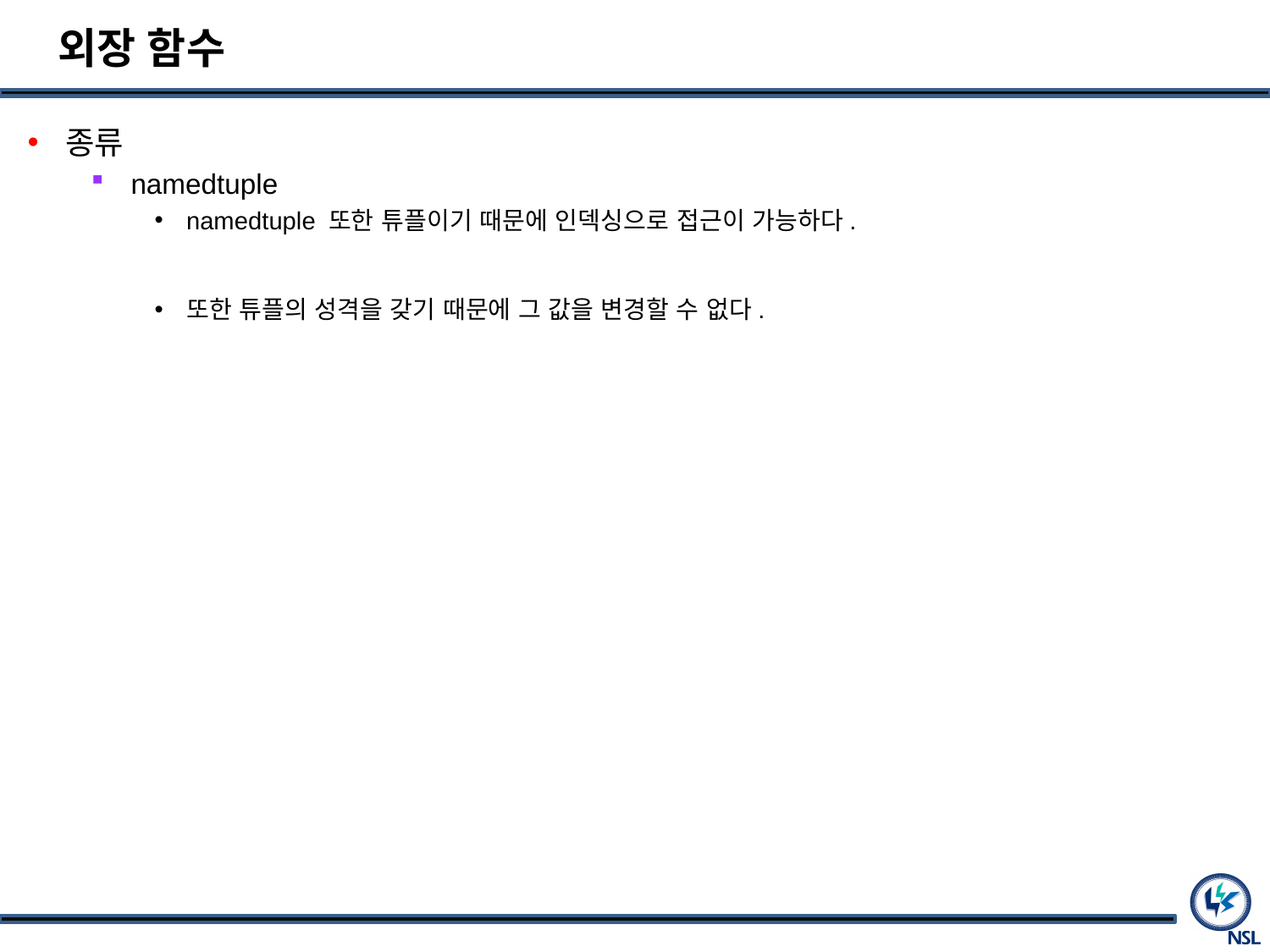

# 외장 함수
종류
namedtuple
namedtuple 또한 튜플이기 때문에 인덱싱으로 접근이 가능하다.

또한 튜플의 성격을 갖기 때문에 그 값을 변경할 수 없다.